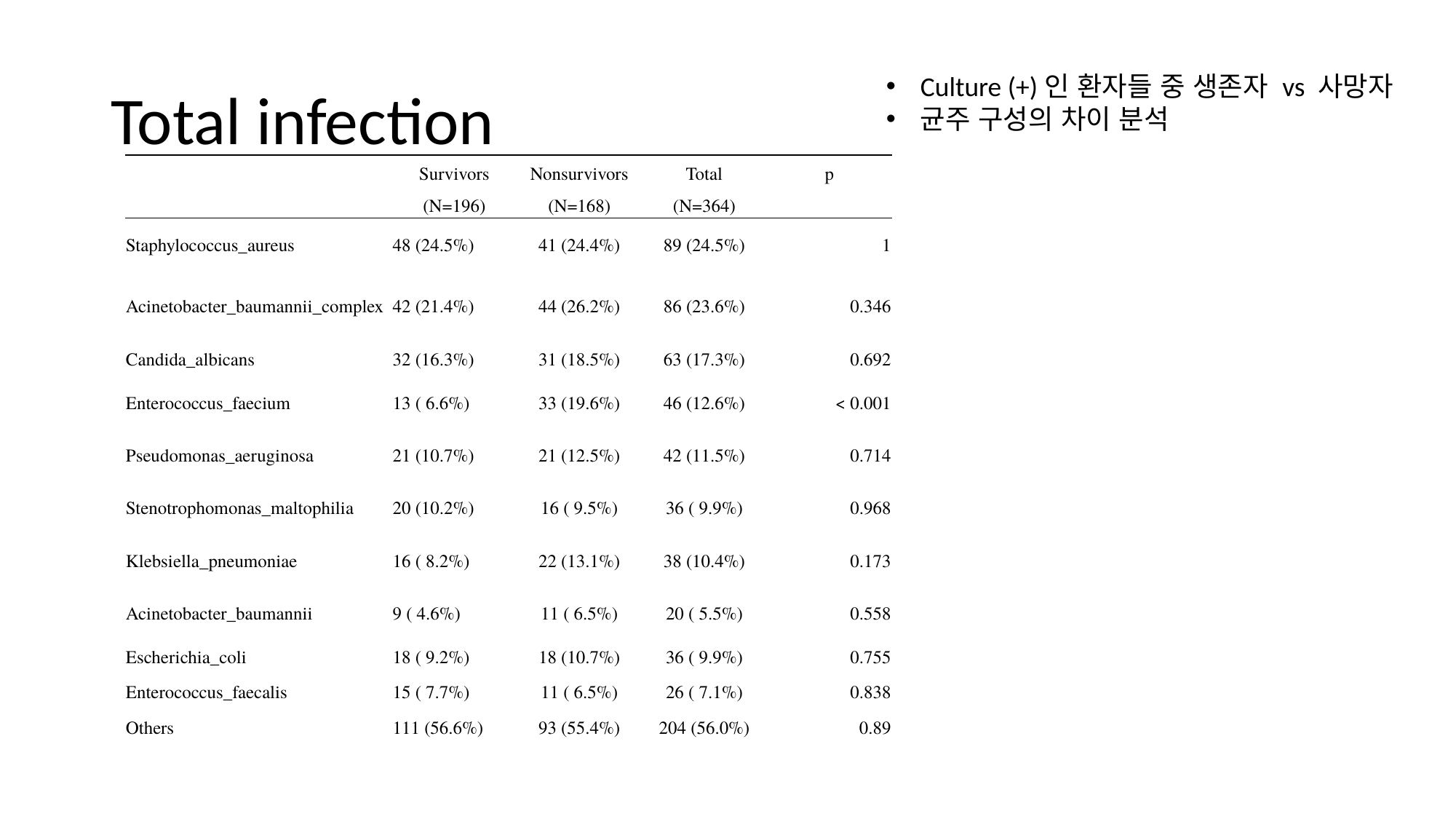

# Total infection
Culture (+)인 환자들 중 생존자 vs 사망자
균주 구성의 차이 분석
|  | Survivors | Nonsurvivors | Total | p |
| --- | --- | --- | --- | --- |
|  | (N=196) | (N=168) | (N=364) |  |
| Staphylococcus\_aureus | 48 (24.5%) | 41 (24.4%) | 89 (24.5%) | 1 |
| Acinetobacter\_baumannii\_complex | 42 (21.4%) | 44 (26.2%) | 86 (23.6%) | 0.346 |
| Candida\_albicans | 32 (16.3%) | 31 (18.5%) | 63 (17.3%) | 0.692 |
| Enterococcus\_faecium | 13 ( 6.6%) | 33 (19.6%) | 46 (12.6%) | < 0.001 |
| Pseudomonas\_aeruginosa | 21 (10.7%) | 21 (12.5%) | 42 (11.5%) | 0.714 |
| Stenotrophomonas\_maltophilia | 20 (10.2%) | 16 ( 9.5%) | 36 ( 9.9%) | 0.968 |
| Klebsiella\_pneumoniae | 16 ( 8.2%) | 22 (13.1%) | 38 (10.4%) | 0.173 |
| Acinetobacter\_baumannii | 9 ( 4.6%) | 11 ( 6.5%) | 20 ( 5.5%) | 0.558 |
| Escherichia\_coli | 18 ( 9.2%) | 18 (10.7%) | 36 ( 9.9%) | 0.755 |
| Enterococcus\_faecalis | 15 ( 7.7%) | 11 ( 6.5%) | 26 ( 7.1%) | 0.838 |
| Others | 111 (56.6%) | 93 (55.4%) | 204 (56.0%) | 0.89 |